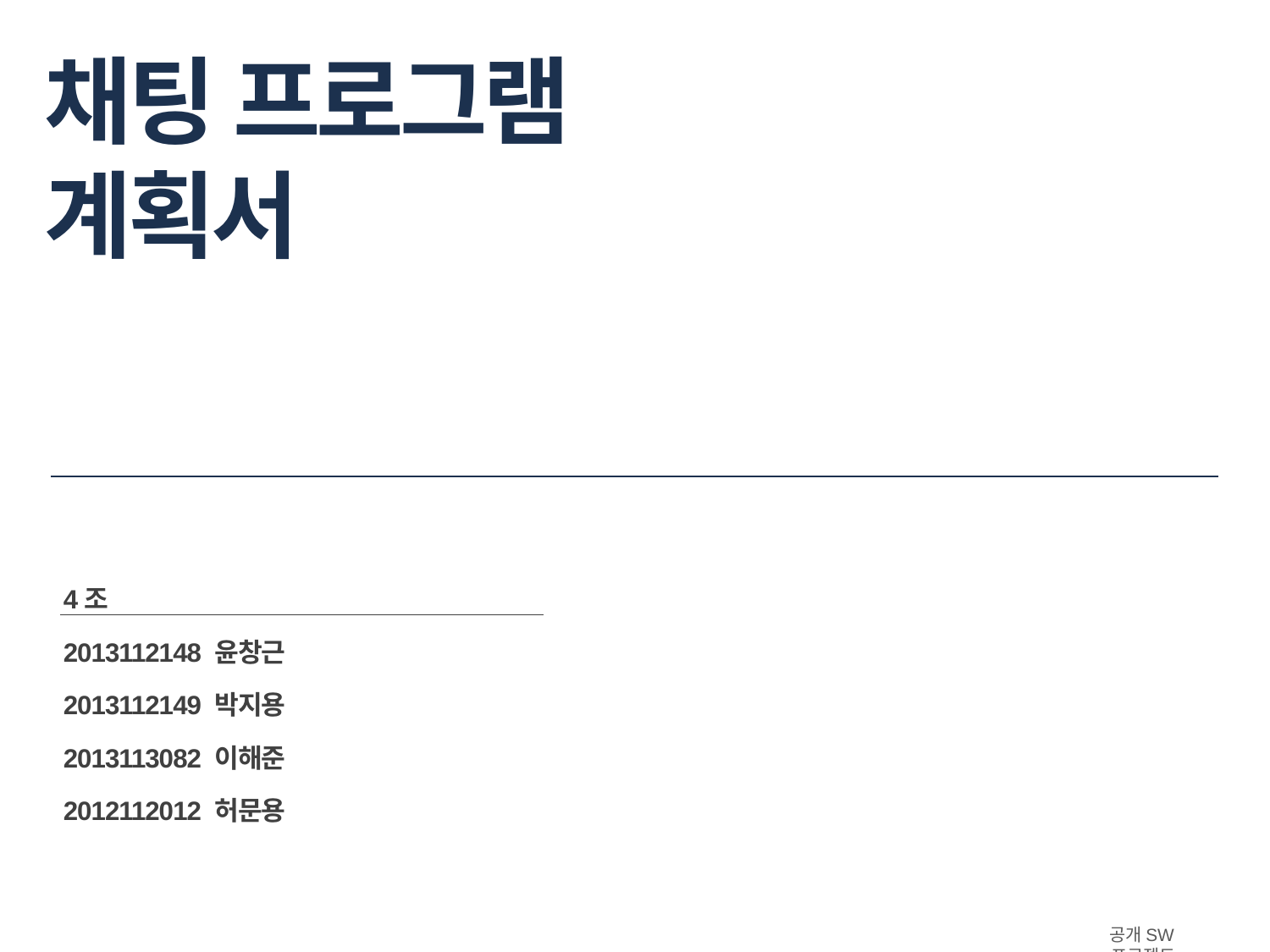

# 채팅 프로그램 계획서
4조
2013112148 윤창근
2013112149 박지용
2013113082 이해준
2012112012 허문용

공개SW프로젝트